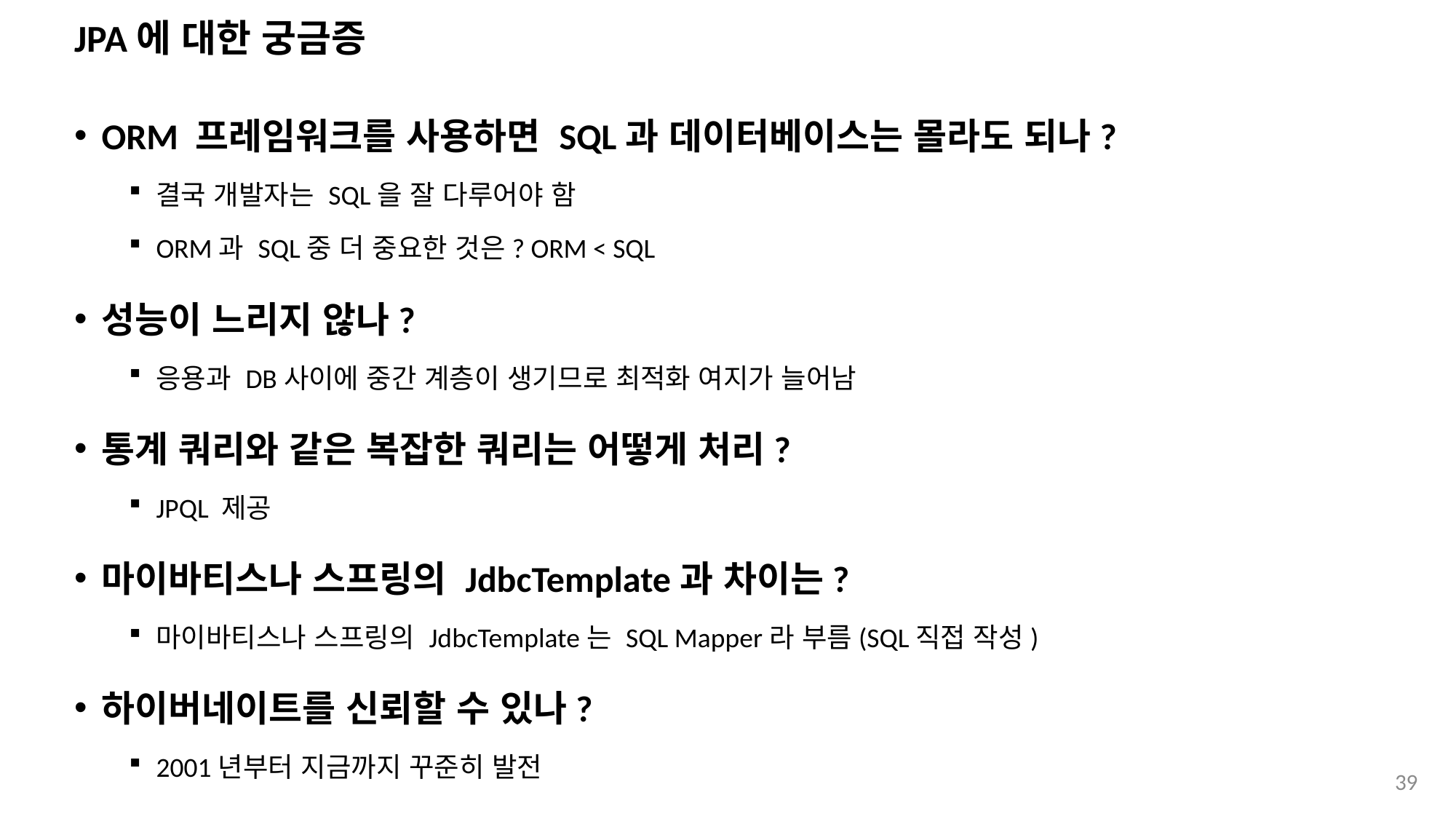

# JPA에 대한 궁금증
ORM 프레임워크를 사용하면 SQL과 데이터베이스는 몰라도 되나?
결국 개발자는 SQL을 잘 다루어야 함
ORM과 SQL중 더 중요한 것은? ORM < SQL
성능이 느리지 않나?
응용과 DB사이에 중간 계층이 생기므로 최적화 여지가 늘어남
통계 쿼리와 같은 복잡한 쿼리는 어떻게 처리?
JPQL 제공
마이바티스나 스프링의 JdbcTemplate과 차이는?
마이바티스나 스프링의 JdbcTemplate는 SQL Mapper라 부름(SQL직접 작성)
하이버네이트를 신뢰할 수 있나?
2001년부터 지금까지 꾸준히 발전

39